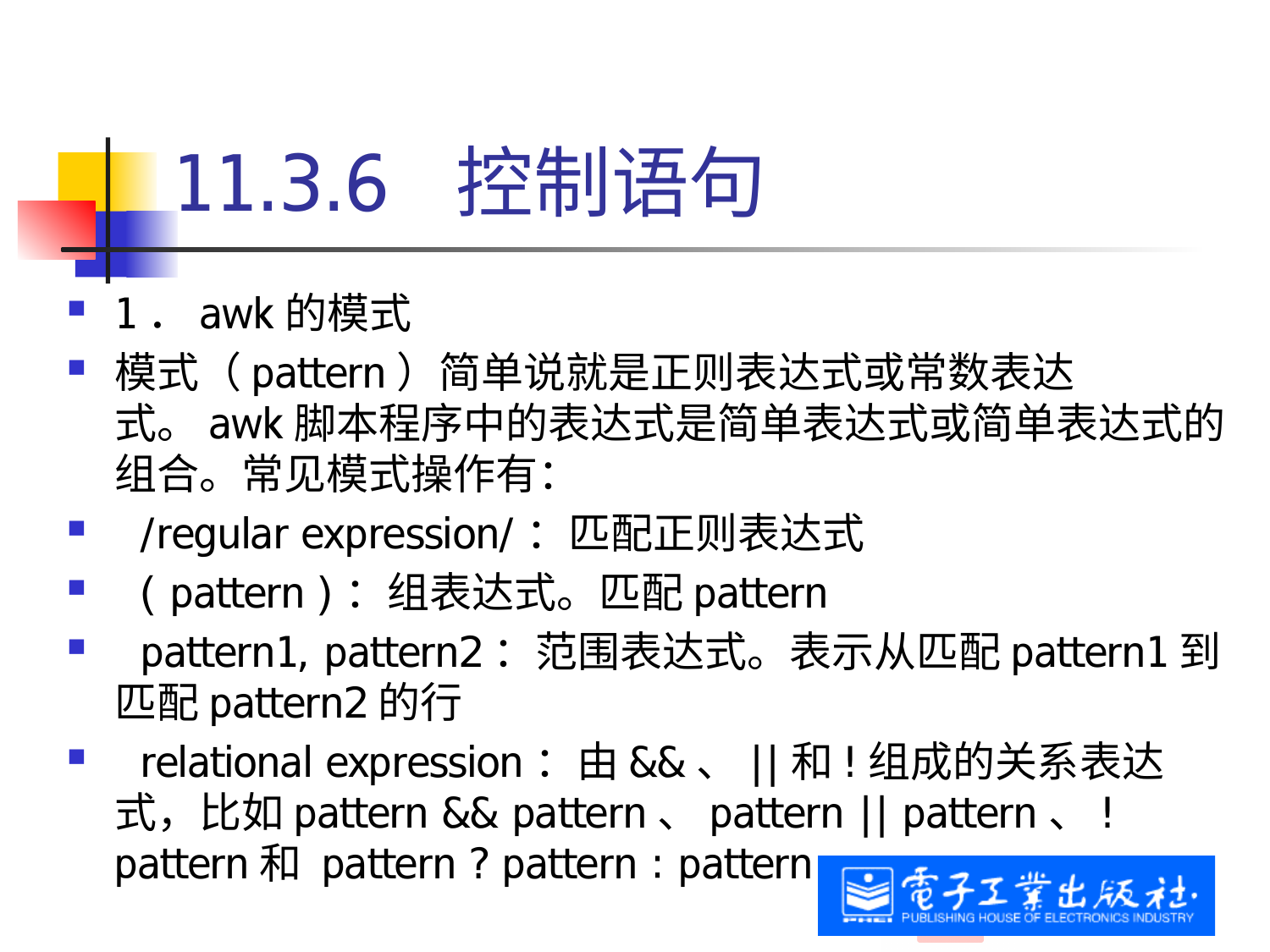

# 11.3.6  控制语句
1．awk的模式
模式（pattern）简单说就是正则表达式或常数表达式。awk脚本程序中的表达式是简单表达式或简单表达式的组合。常见模式操作有：
  /regular expression/：匹配正则表达式
  ( pattern )：组表达式。匹配pattern
  pattern1, pattern2：范围表达式。表示从匹配pattern1到匹配pattern2的行
  relational expression：由&&、||和!组成的关系表达式，比如pattern && pattern、pattern || pattern、! pattern和 pattern ? pattern : pattern